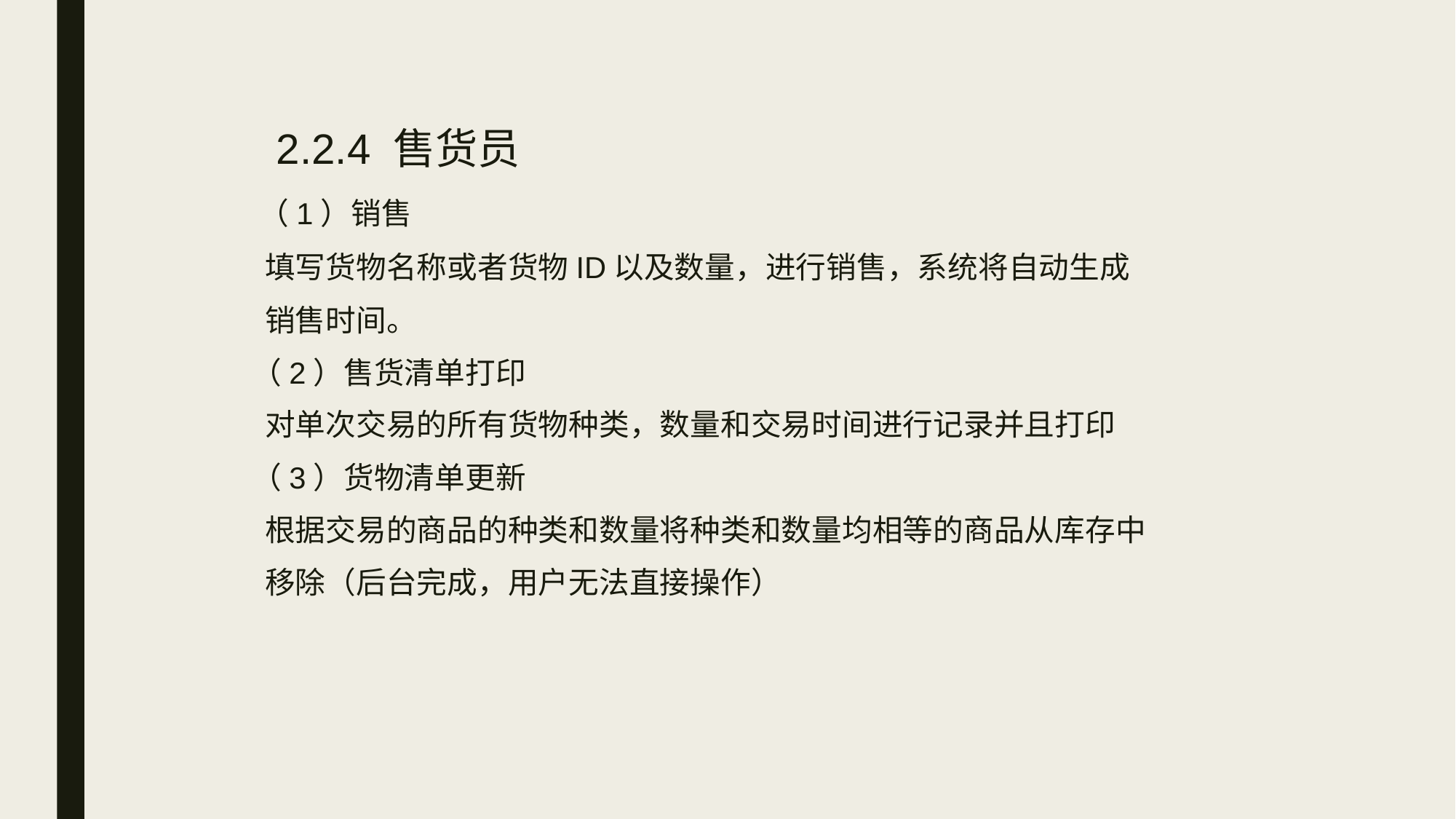

2.2.4 售货员
    （1）销售
      填写货物名称或者货物ID以及数量，进行销售，系统将自动生成
      销售时间。
    （2）售货清单打印
      对单次交易的所有货物种类，数量和交易时间进行记录并且打印
    （3）货物清单更新
      根据交易的商品的种类和数量将种类和数量均相等的商品从库存中
      移除（后台完成，用户无法直接操作）